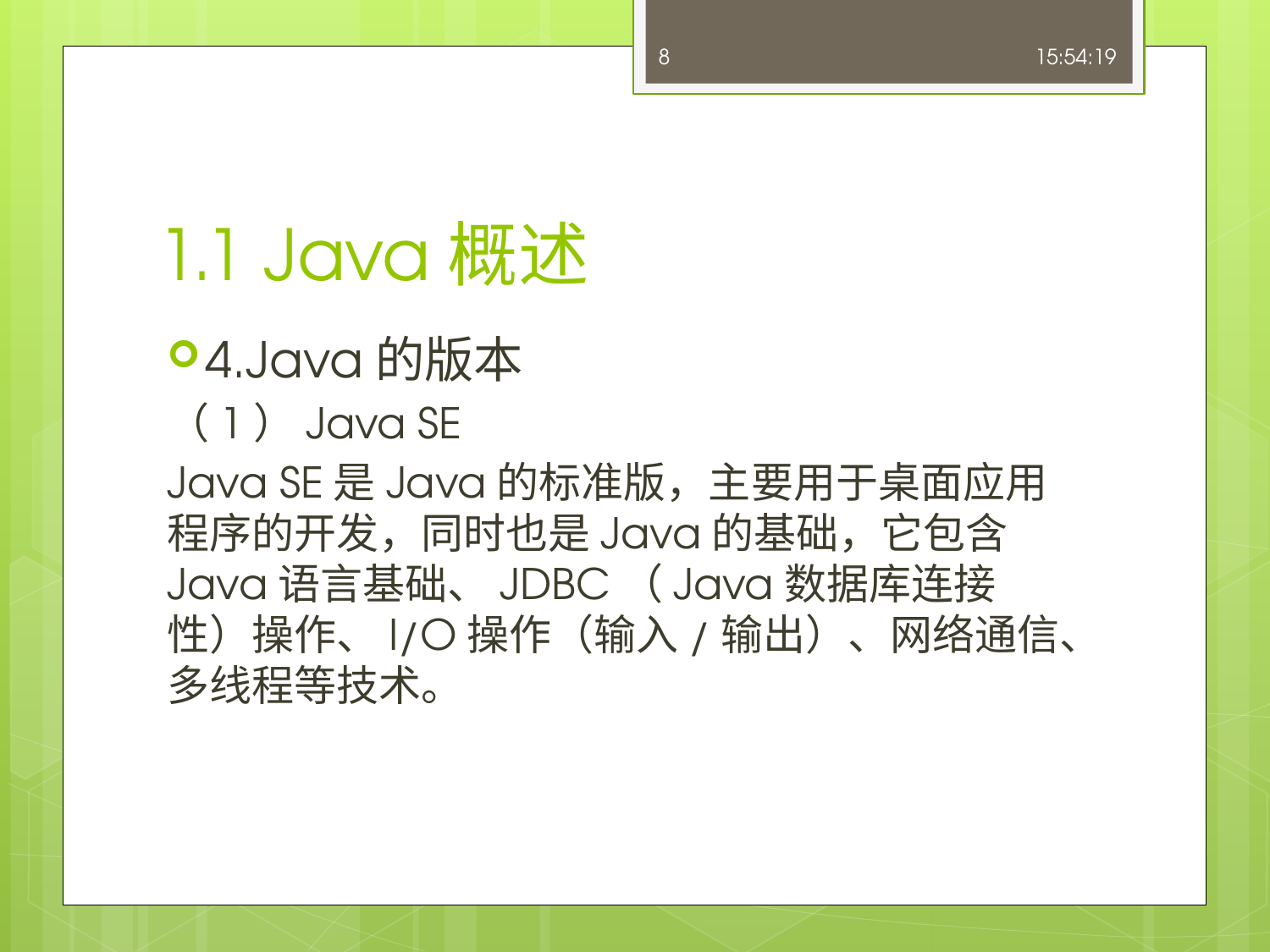

8
15:54:19
# 1.1 Java概述
4.Java的版本
（1）Java SE
Java SE是Java的标准版，主要用于桌面应用程序的开发，同时也是Java的基础，它包含Java语言基础、JDBC（Java数据库连接性）操作、I/O操作（输入/输出）、网络通信、多线程等技术。